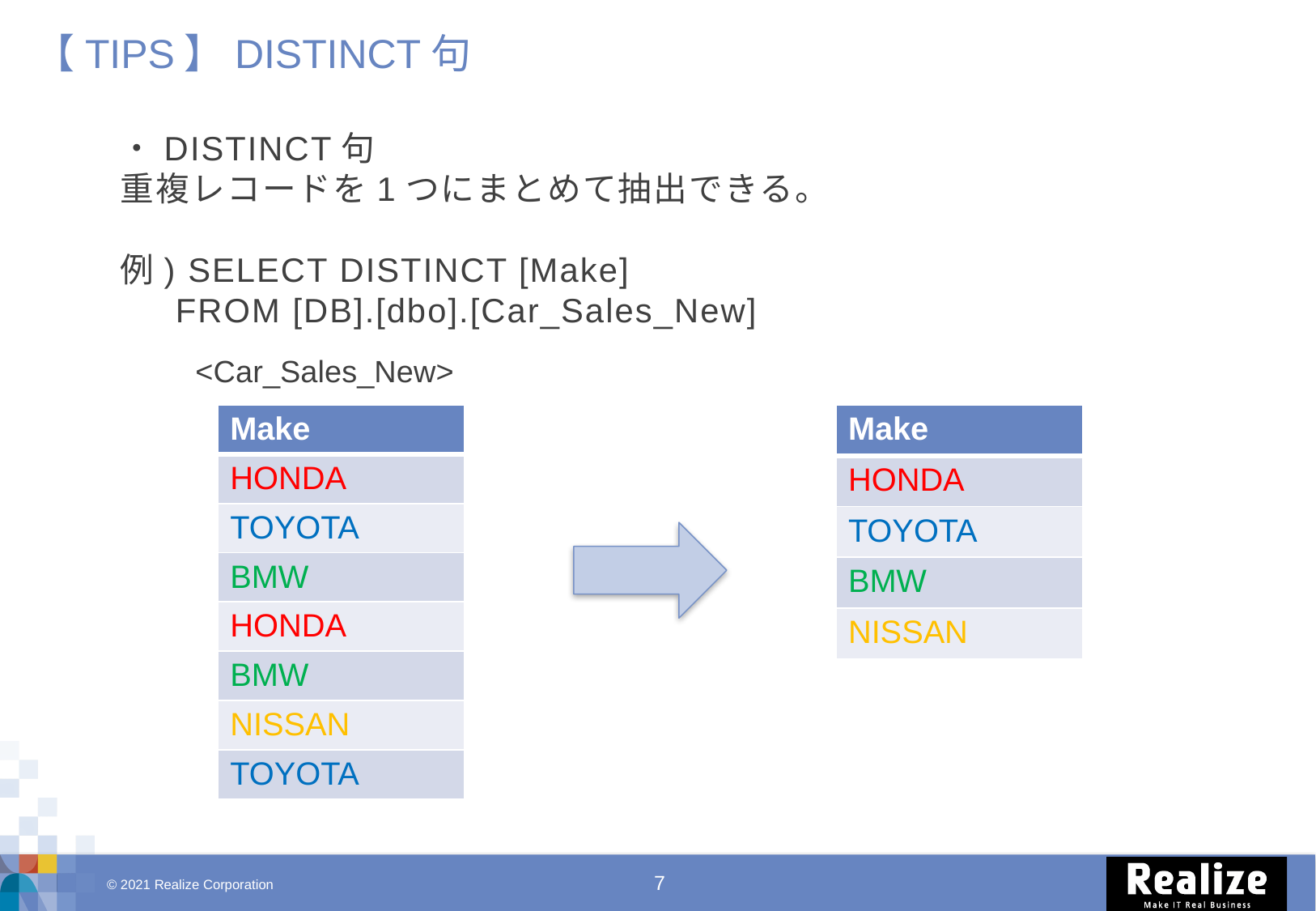

【TIPS】DISTINCT句
・DISTINCT句
重複レコードを1つにまとめて抽出できる。

例) SELECT DISTINCT [Make]
     FROM [DB].[dbo].[Car_Sales_New]

<Car_Sales_New>
| Make |
| --- |
| HONDA |
| TOYOTA |
| BMW |
| HONDA |
| BMW |
| NISSAN |
| TOYOTA |
| Make |
| --- |
| HONDA |
| TOYOTA |
| BMW |
| NISSAN |